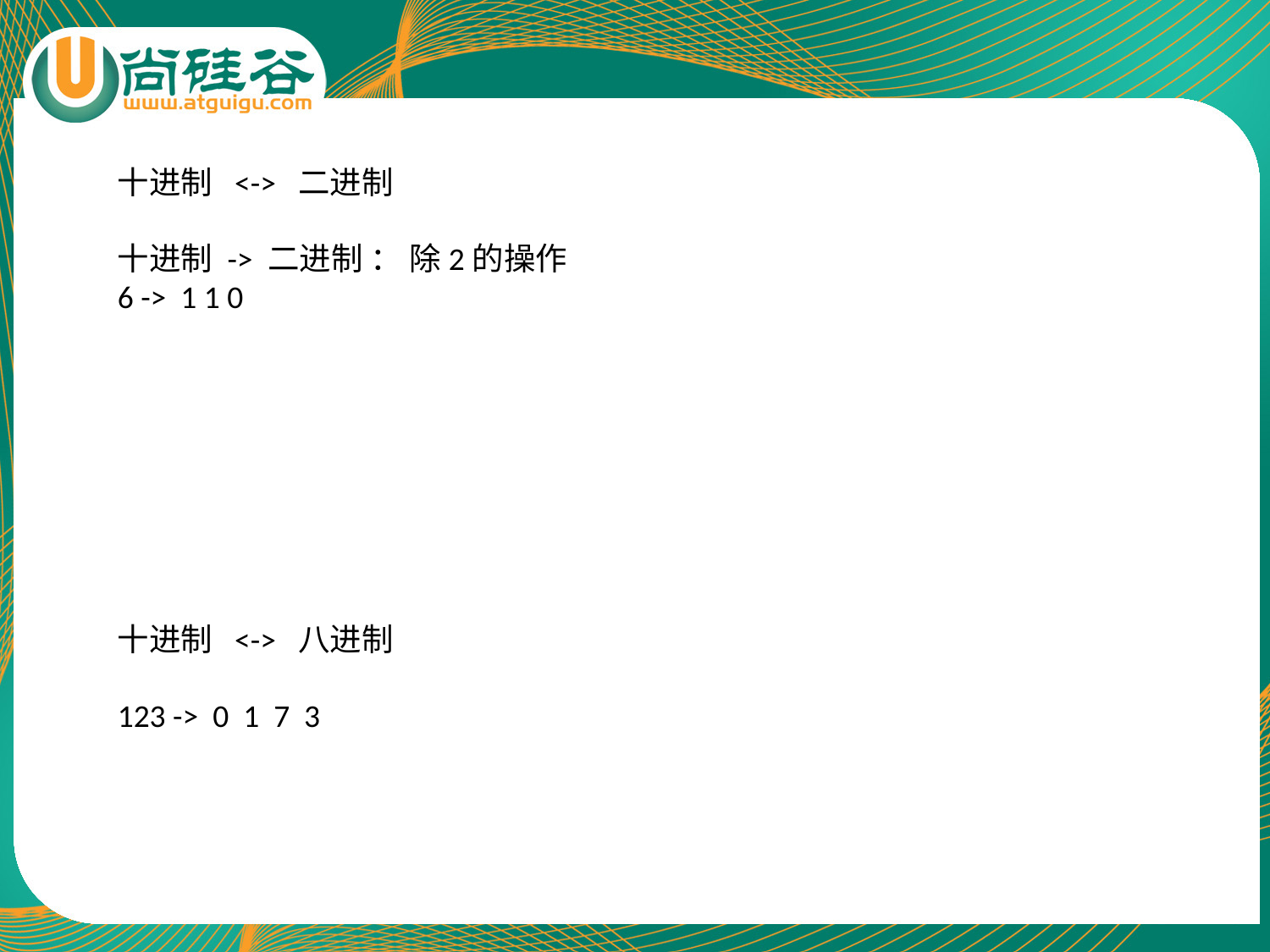

十进制  <->  二进制

十进制 -> 二进制 ： 除2的操作
6 ->  1 1 0

十进制  <->  八进制

123 ->  0  1  7  3